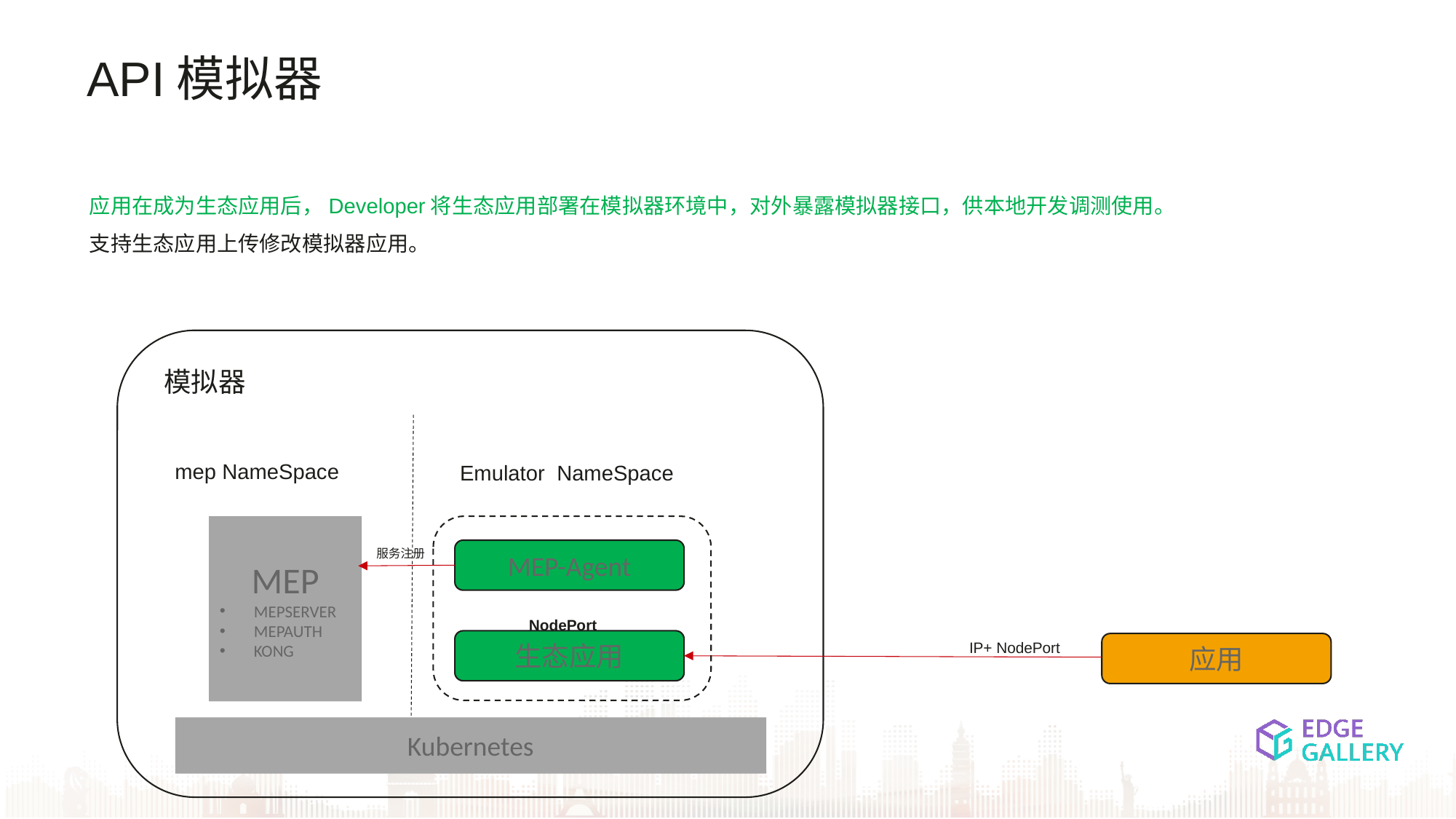

API模拟器
应用在成为生态应用后，Developer将生态应用部署在模拟器环境中，对外暴露模拟器接口，供本地开发调测使用。
支持生态应用上传修改模拟器应用。

模拟器
mep NameSpace
Emulator  NameSpace
MEP
MEPSERVER
MEPAUTH
KONG

服务注册
MEP-Agent
NodePort
生态应用
IP+ NodePort
应用
Kubernetes